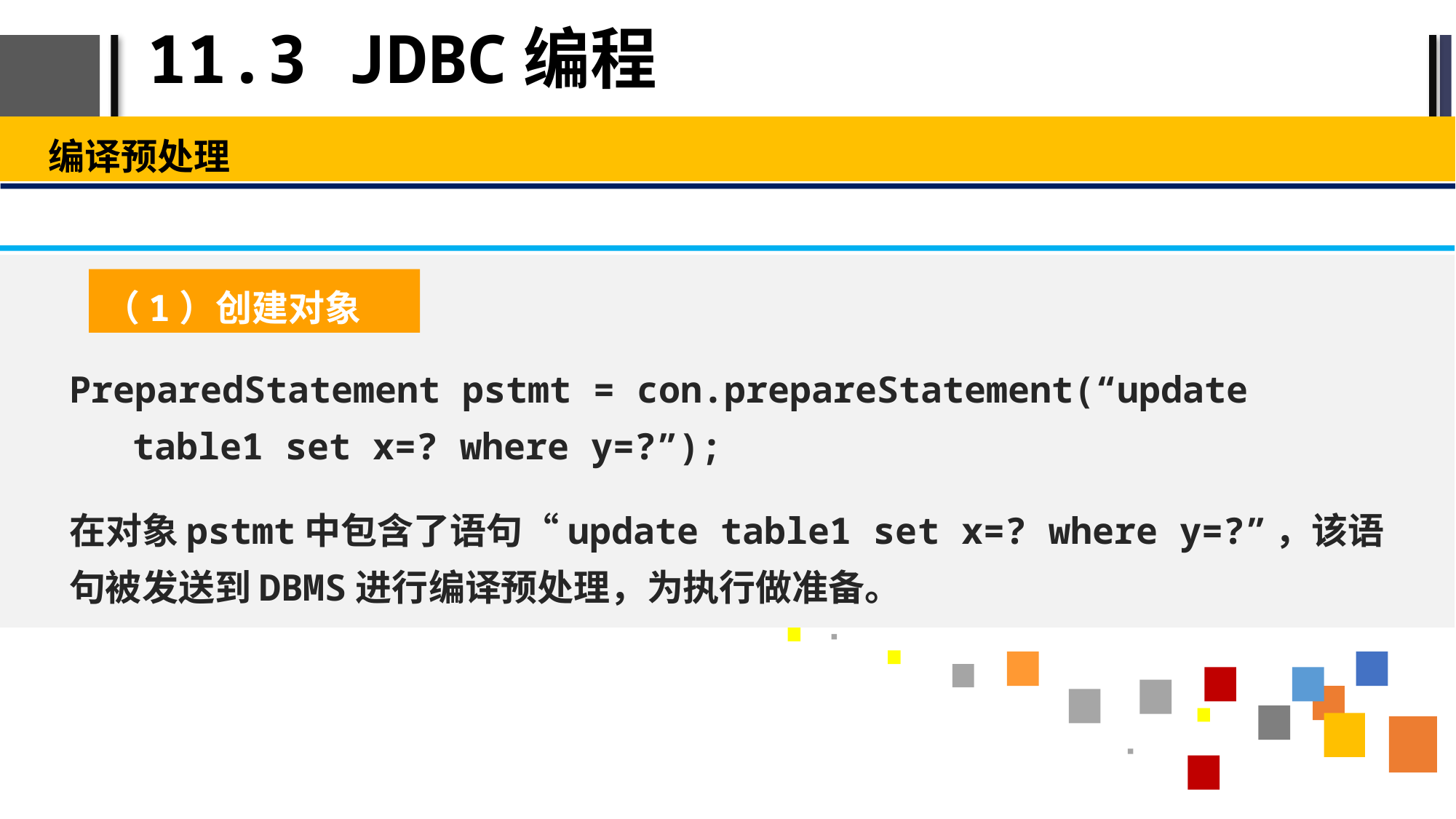

# 11.3 JDBC编程

编译预处理

（1）创建对象

PreparedStatement pstmt = con.prepareStatement(“update table1 set x=? where y=?”);
在对象pstmt中包含了语句“update table1 set x=? where y=?”，该语句被发送到DBMS进行编译预处理，为执行做准备。